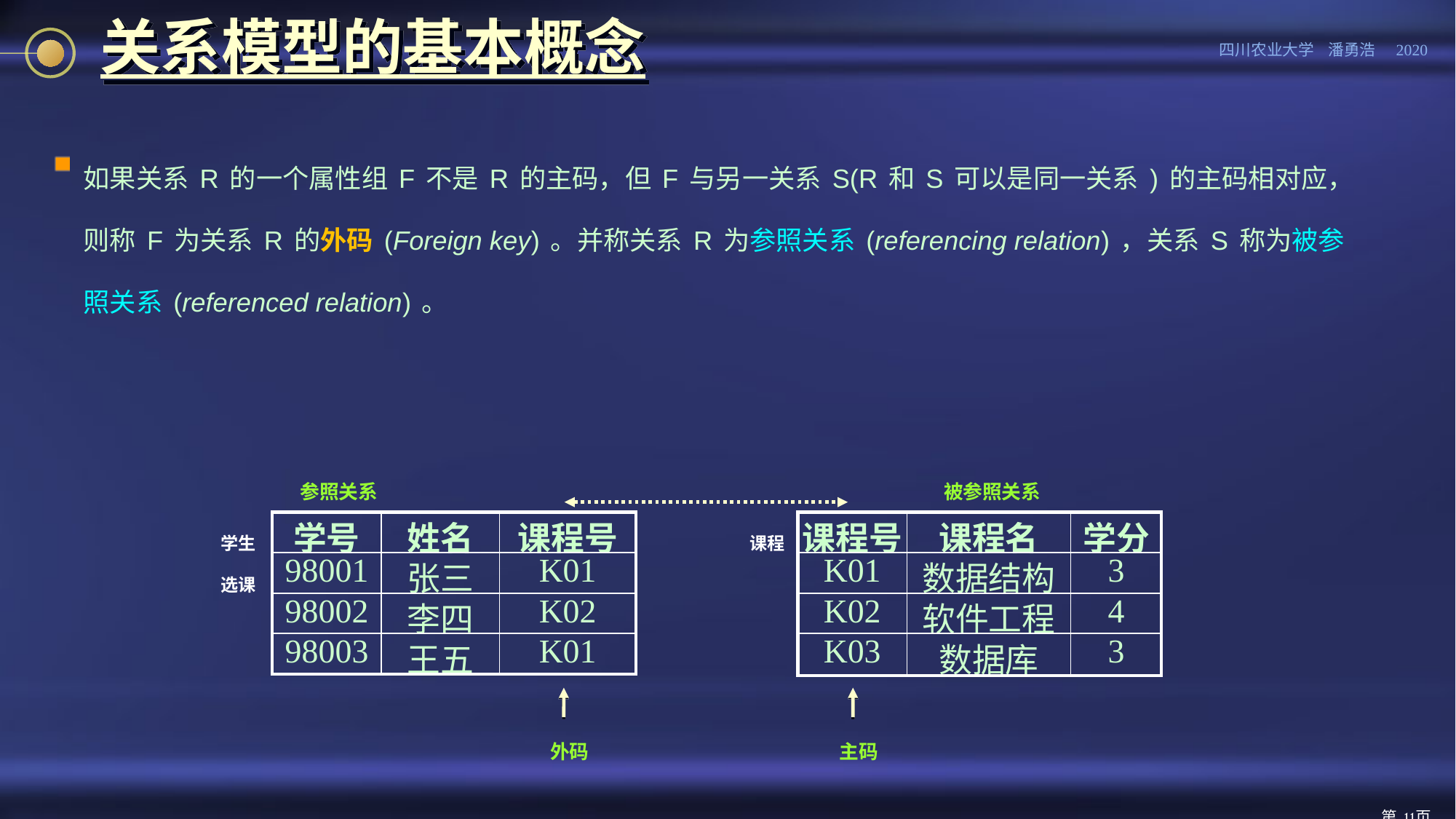

# 关系模型的基本概念
如果关系R的一个属性组F不是R的主码，但F与另一关系S(R和S可以是同一关系)的主码相对应，则称F为关系R的外码(Foreign key)。并称关系R为参照关系(referencing relation)，关系S称为被参照关系(referenced relation)。
参照关系
被参照关系

学生选课
| 学号 | 姓名 | 课程号 |
| --- | --- | --- |
| 98001 | 张三 | K01 |
| 98002 | 李四 | K02 |
| 98003 | 王五 | K01 |
课程
| 课程号 | 课程名 | 学分 |
| --- | --- | --- |
| K01 | 数据结构 | 3 |
| K02 | 软件工程 | 4 |
| K03 | 数据库 | 3 |

外码
主码